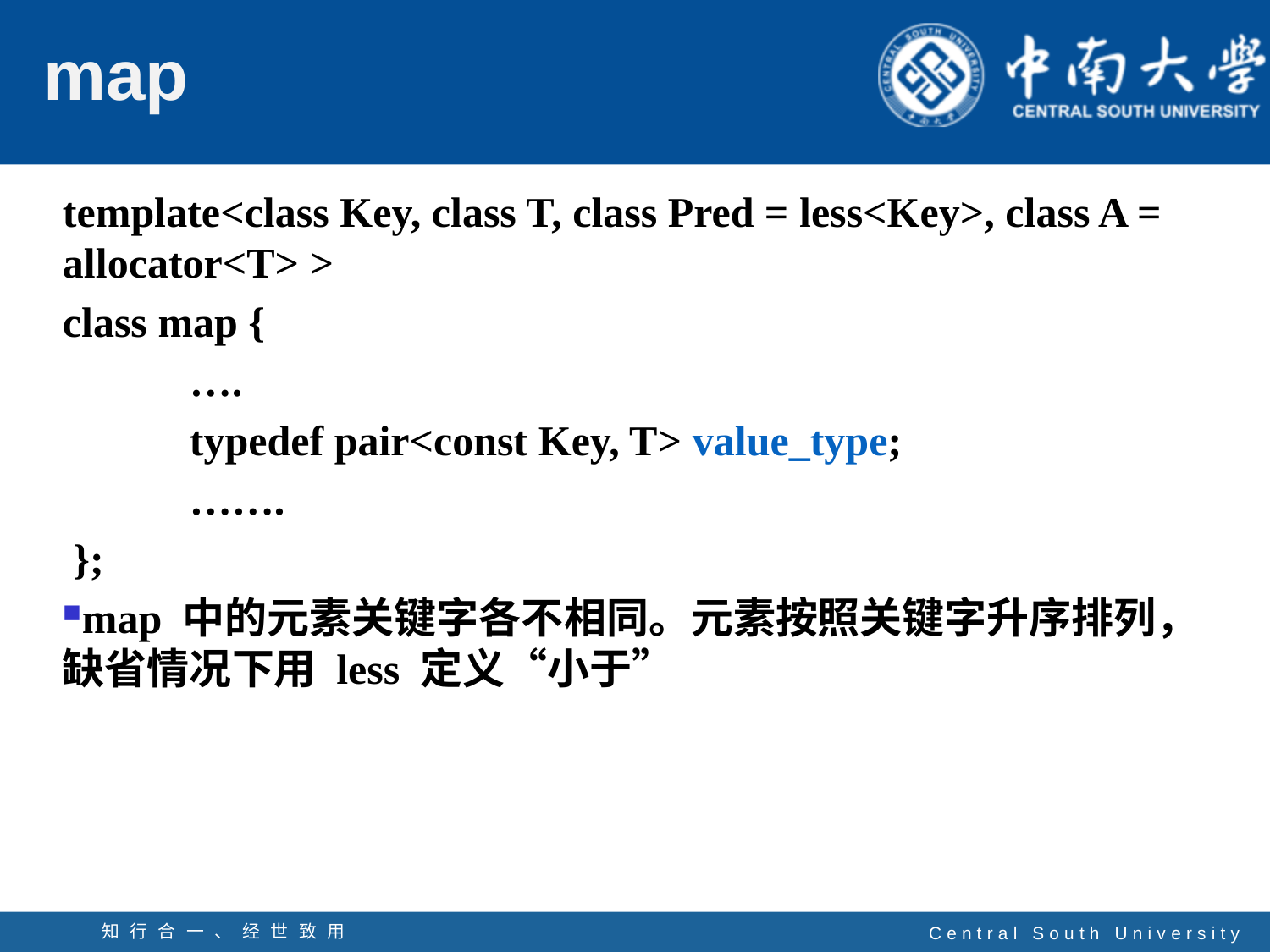

template<class Key, class T, class Pred = less<Key>, class A = allocator<T> >
class map {
	….
	typedef pair<const Key, T> value_type;
	…….
 };
map 中的元素关键字各不相同。元素按照关键字升序排列，缺省情况下用 less 定义“小于”

知行合一、经世致用
自强不息 厚德载物
Central South University
30